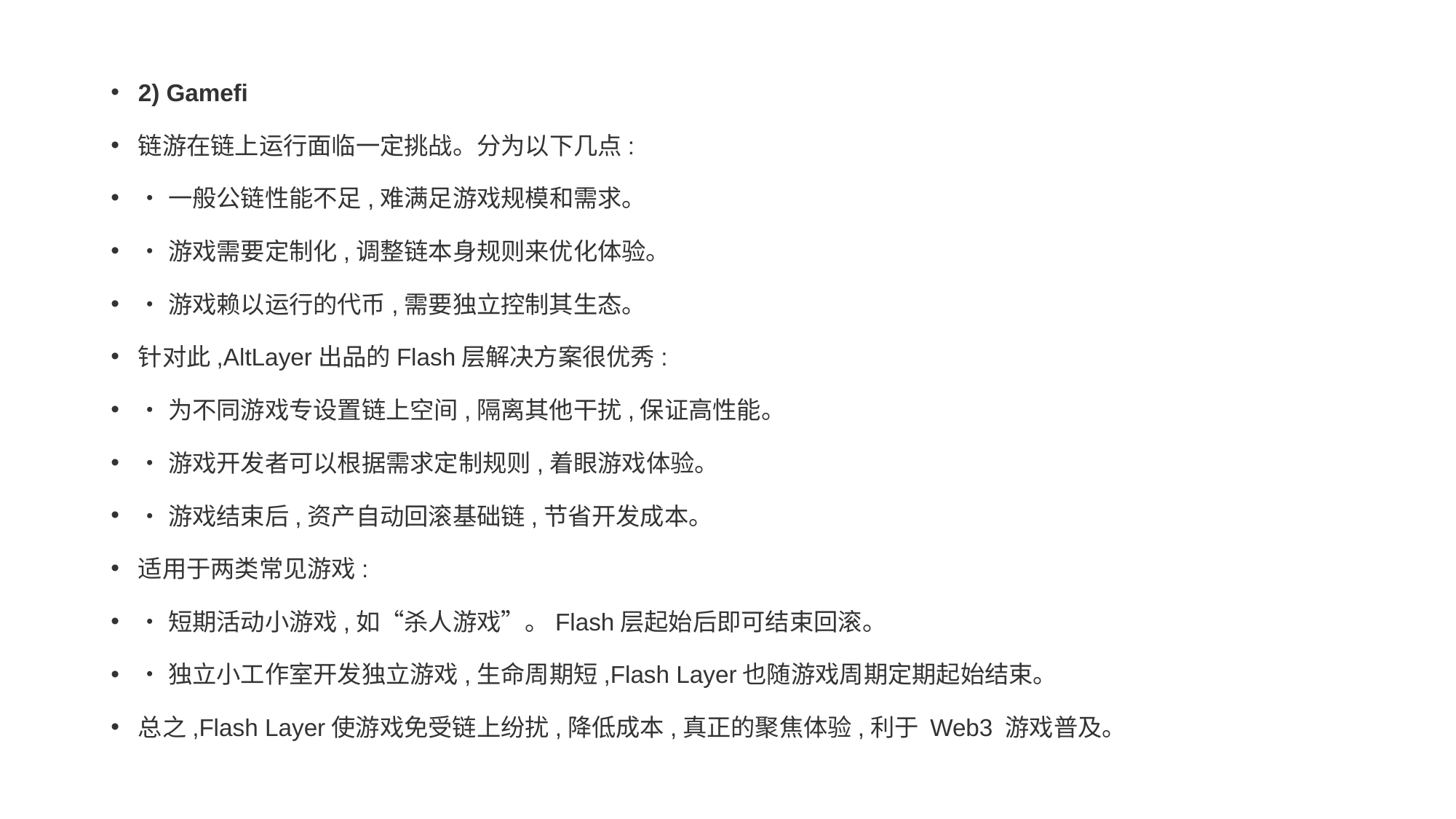

2) Gamefi
链游在链上运行面临一定挑战。分为以下几点:
•一般公链性能不足,难满足游戏规模和需求。
•游戏需要定制化,调整链本身规则来优化体验。
•游戏赖以运行的代币,需要独立控制其生态。
针对此,AltLayer出品的Flash层解决方案很优秀:
•为不同游戏专设置链上空间,隔离其他干扰,保证高性能。
•游戏开发者可以根据需求定制规则,着眼游戏体验。
•游戏结束后,资产自动回滚基础链,节省开发成本。
适用于两类常见游戏:
•短期活动小游戏,如“杀人游戏”。Flash层起始后即可结束回滚。
•独立小工作室开发独立游戏,生命周期短,Flash Layer也随游戏周期定期起始结束。
总之,Flash Layer使游戏免受链上纷扰,降低成本,真正的聚焦体验,利于 Web3 游戏普及。